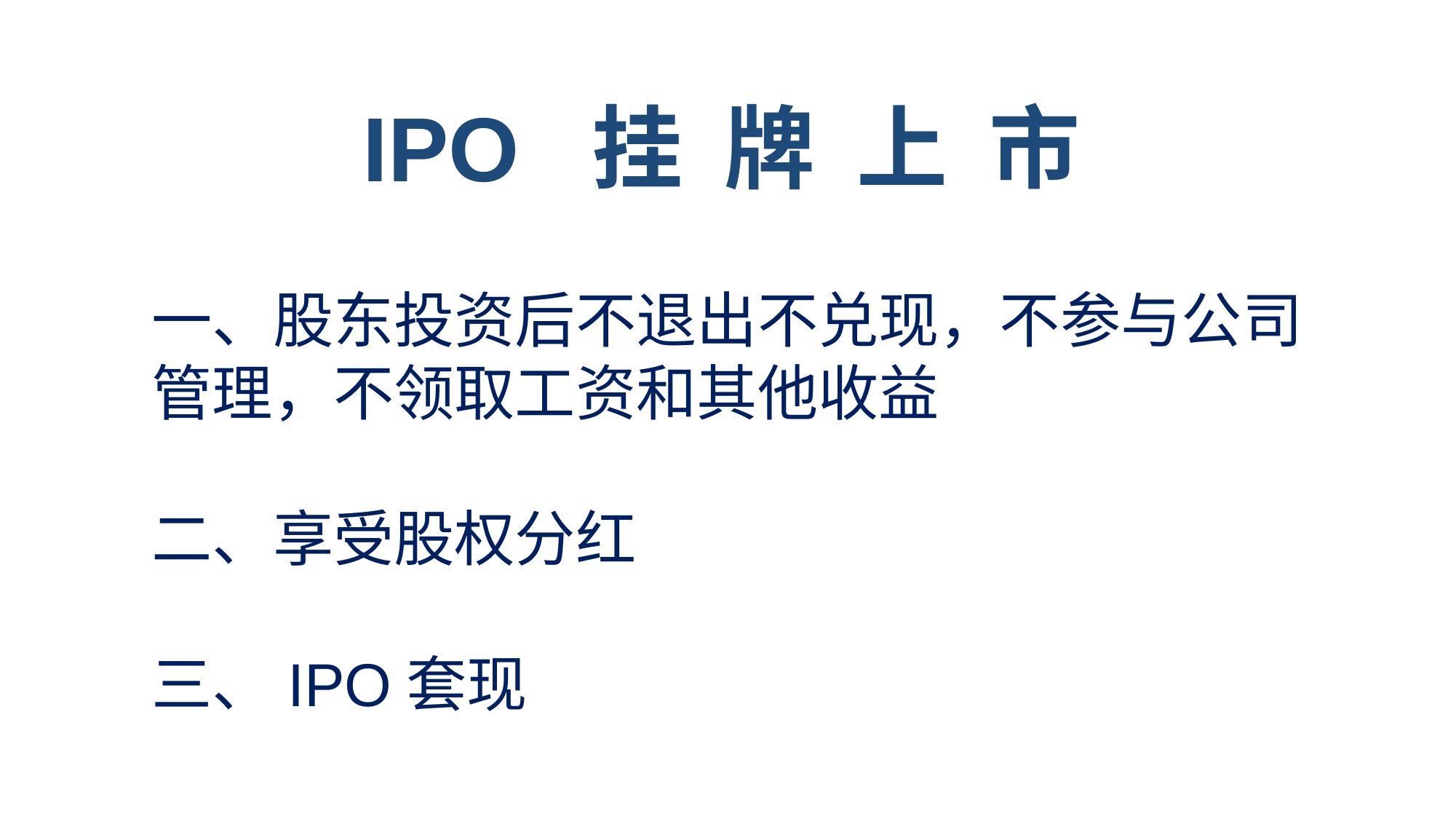

IPO  挂  牌  上  市

一、股东投资后不退出不兑现，不参与公司管理，不领取工资和其他收益

二、享受股权分红

三、IPO套现